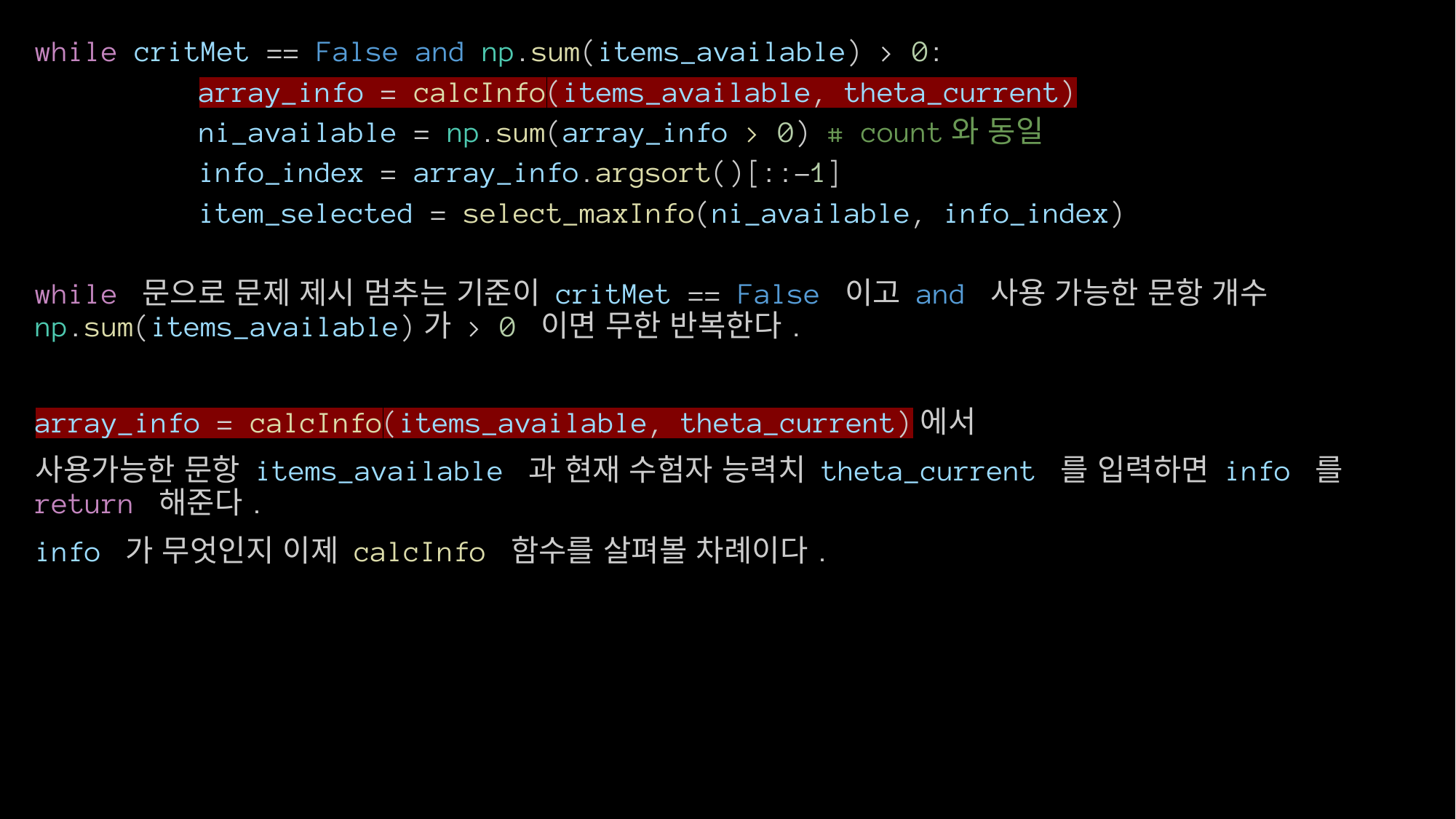

while critMet == False and np.sum(items_available) > 0:
	array_info = calcInfo(items_available, theta_current)
	ni_available = np.sum(array_info > 0) # count와 동일
	info_index = array_info.argsort()[::-1]
	item_selected = select_maxInfo(ni_available, info_index)
while 문으로 문제 제시 멈추는 기준이 critMet == False 이고 and 사용 가능한 문항 개수np.sum(items_available)가 > 0 이면 무한 반복한다.

array_info = calcInfo(items_available, theta_current)에서
사용가능한 문항 items_available 과 현재 수험자 능력치 theta_current 를 입력하면 info 를 return 해준다.
info 가 무엇인지 이제 calcInfo 함수를 살펴볼 차례이다.